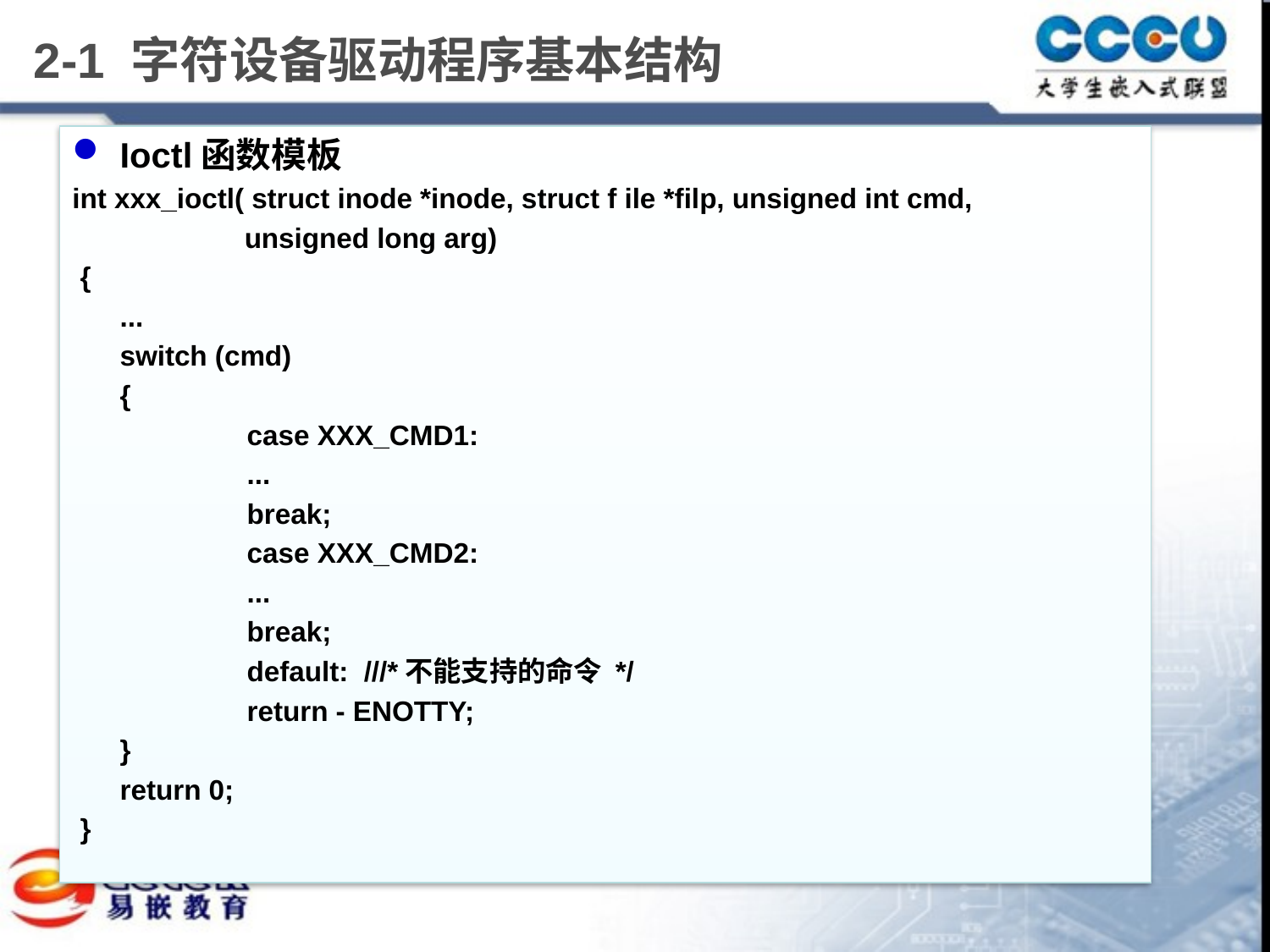

# 2-1 字符设备驱动程序基本结构
Ioctl函数模板
int xxx_ioctl( struct inode *inode, struct f ile *filp, unsigned int cmd,
                      unsigned long arg)
 {
 	...
 	switch (cmd)
 	{
 		case XXX_CMD1:
 		...
 		break;
 		case XXX_CMD2:
 		...
 		break;
 		default:  ///*不能支持的命令 */
	 	return - ENOTTY;
 	}
 	return 0;
 }